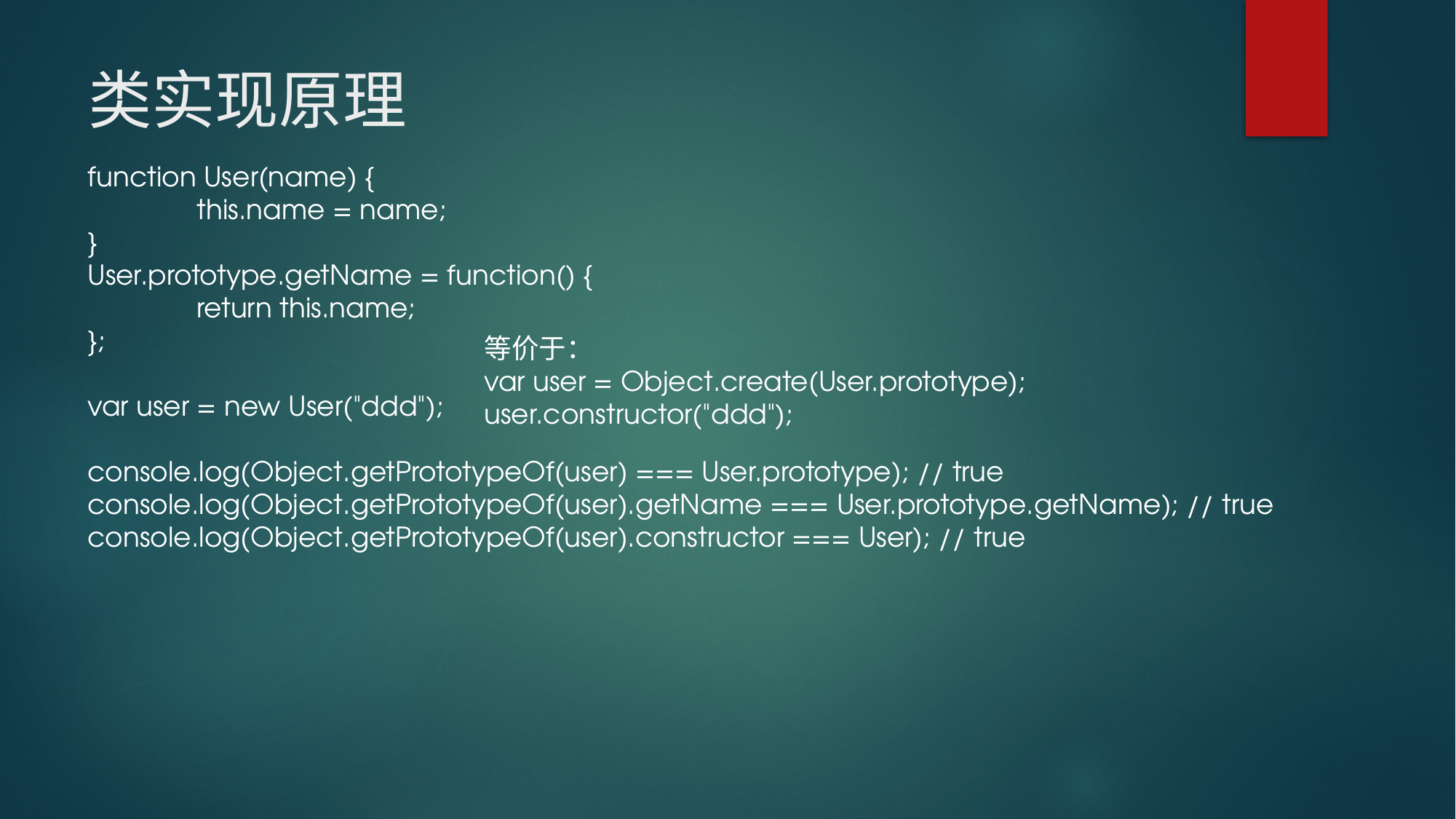

# 类实现原理
function User(name) {
	this.name = name;
}
User.prototype.getName = function() {
	return this.name;
};
var user = new User("ddd");
console.log(Object.getPrototypeOf(user) === User.prototype); // true
console.log(Object.getPrototypeOf(user).getName === User.prototype.getName); // true
console.log(Object.getPrototypeOf(user).constructor === User); // true
等价于：
var user = Object.create(User.prototype);
user.constructor("ddd");